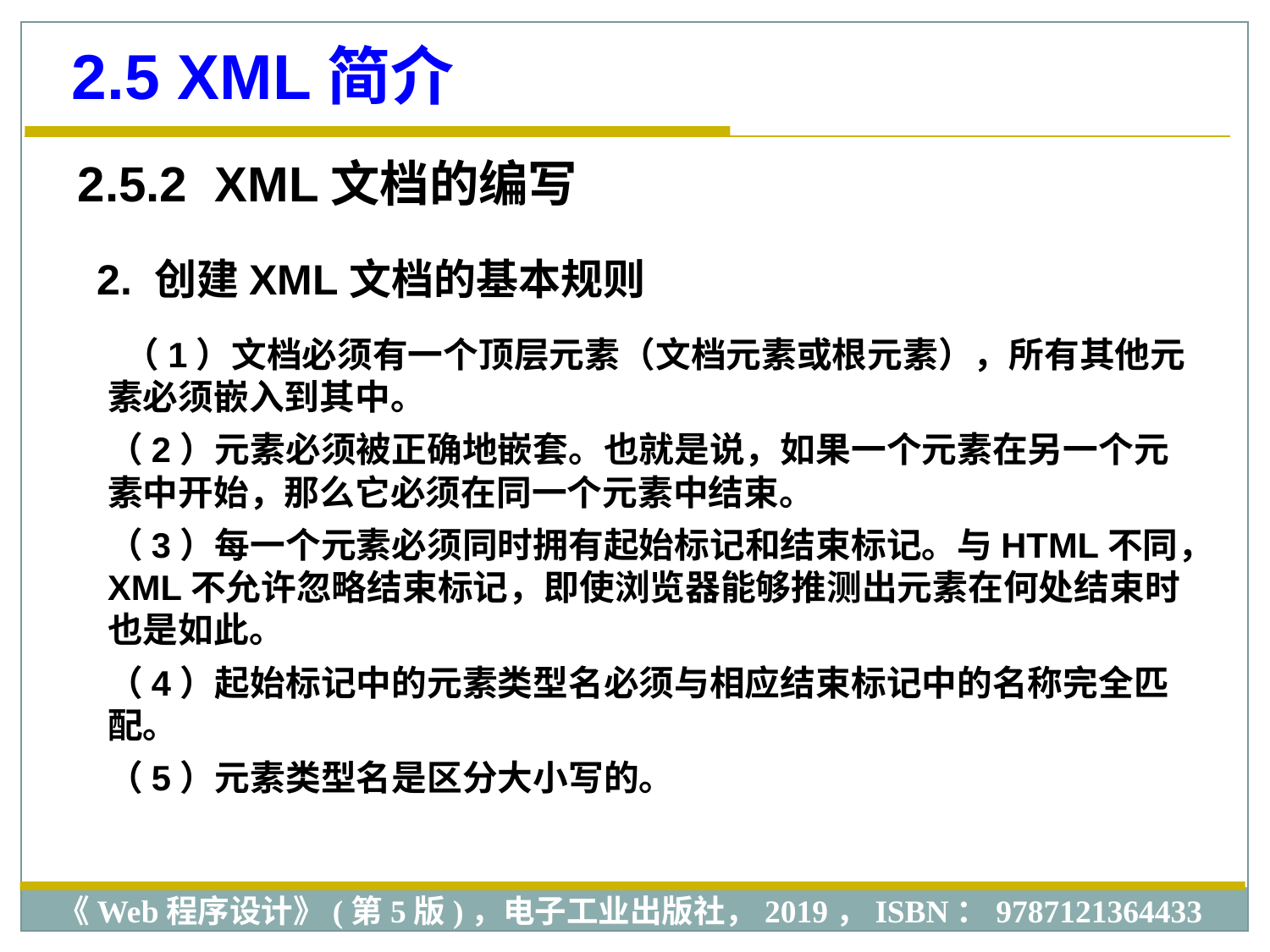

2.5 XML简介
2.5.2  XML文档的编写
2. 创建XML文档的基本规则
 （1）文档必须有一个顶层元素（文档元素或根元素），所有其他元素必须嵌入到其中。
（2）元素必须被正确地嵌套。也就是说，如果一个元素在另一个元素中开始，那么它必须在同一个元素中结束。
（3）每一个元素必须同时拥有起始标记和结束标记。与HTML不同，XML不允许忽略结束标记，即使浏览器能够推测出元素在何处结束时也是如此。
（4）起始标记中的元素类型名必须与相应结束标记中的名称完全匹配。
（5）元素类型名是区分大小写的。